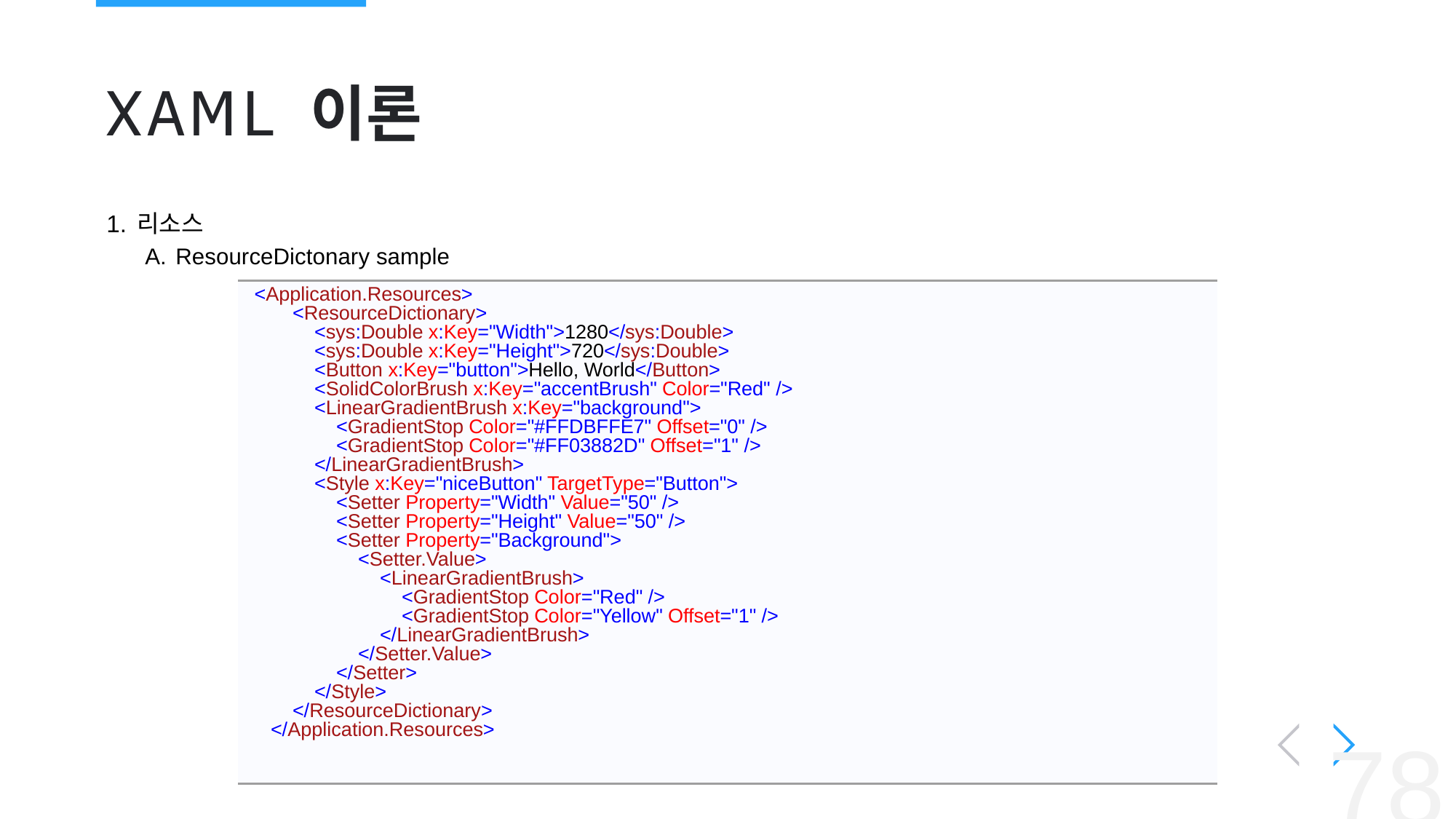

# XAML 이론
리소스
ResourceDictonary sample

 <Application.Resources>
        <ResourceDictionary>
            <sys:Double x:Key="Width">1280</sys:Double>
            <sys:Double x:Key="Height">720</sys:Double>
            <Button x:Key="button">Hello, World</Button>
            <SolidColorBrush x:Key="accentBrush" Color="Red" />
            <LinearGradientBrush x:Key="background">
                <GradientStop Color="#FFDBFFE7" Offset="0" />
                <GradientStop Color="#FF03882D" Offset="1" />
            </LinearGradientBrush>
            <Style x:Key="niceButton" TargetType="Button">
                <Setter Property="Width" Value="50" />
                <Setter Property="Height" Value="50" />
                <Setter Property="Background">
                    <Setter.Value>
                        <LinearGradientBrush>
                            <GradientStop Color="Red" />
                            <GradientStop Color="Yellow" Offset="1" />
                        </LinearGradientBrush>
                    </Setter.Value>
                </Setter>
            </Style>
        </ResourceDictionary>
    </Application.Resources>
78